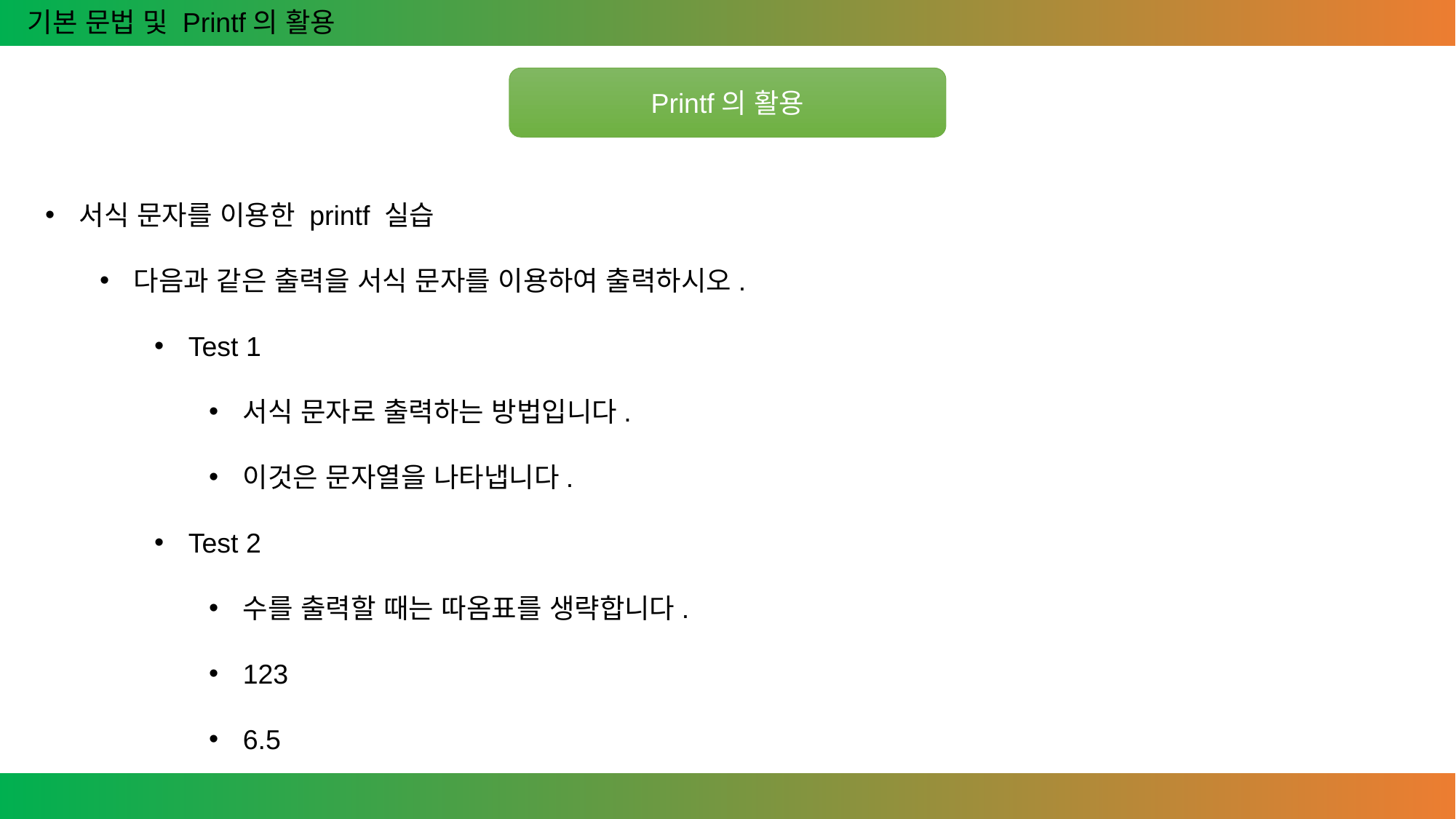

기본 문법 및 Printf의 활용
Printf의 활용
서식 문자를 이용한 printf 실습
다음과 같은 출력을 서식 문자를 이용하여 출력하시오.
Test 1
서식 문자로 출력하는 방법입니다.
이것은 문자열을 나타냅니다.
Test 2
수를 출력할 때는 따옴표를 생략합니다.
123
6.5